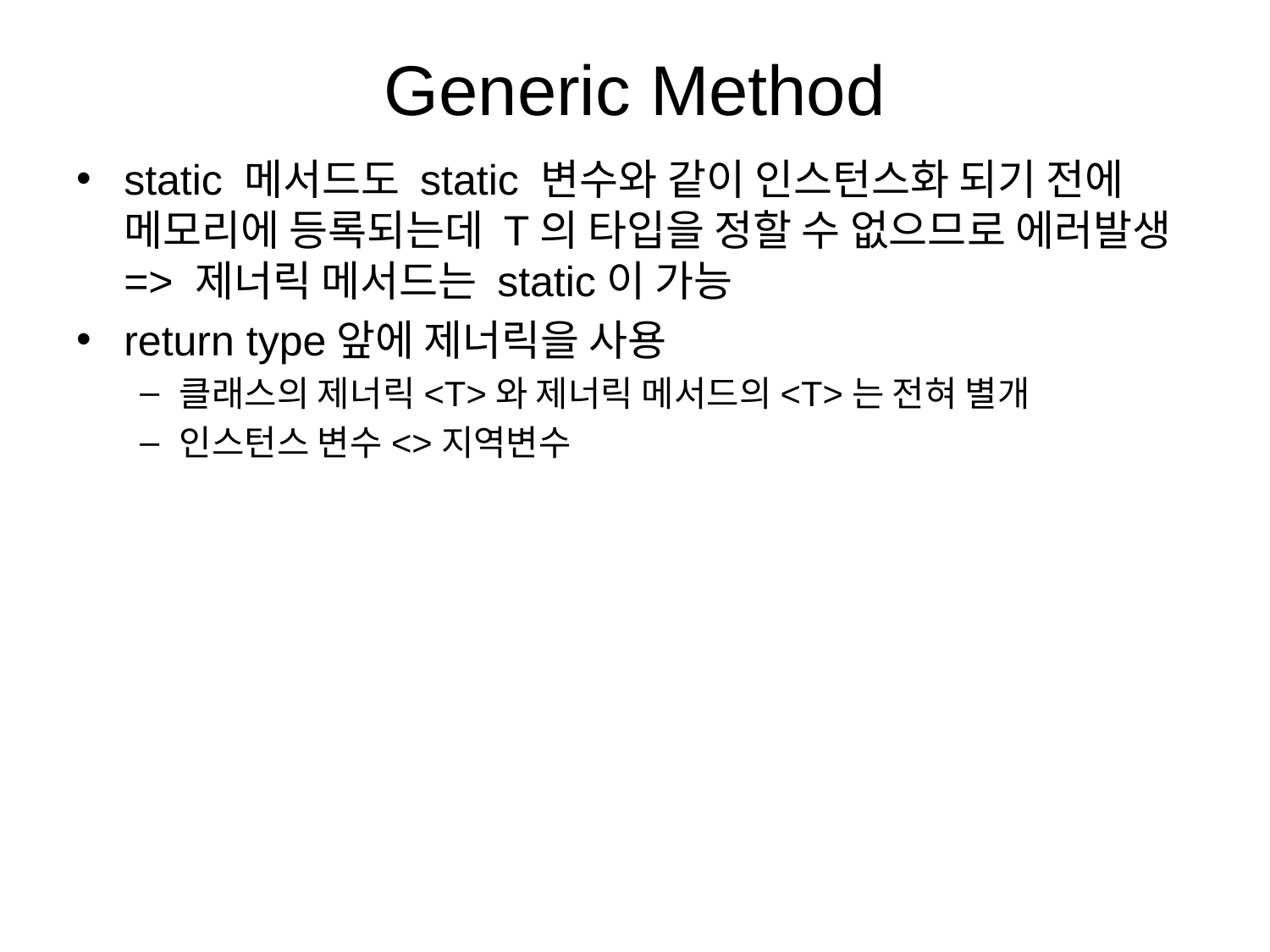

# Generic Method
static 메서드도 static 변수와 같이 인스턴스화 되기 전에 메모리에 등록되는데 T의 타입을 정할 수 없으므로 에러발생 => 제너릭 메서드는 static이 가능
return type앞에 제너릭을 사용
클래스의 제너릭<T>와 제너릭 메서드의<T>는 전혀 별개
인스턴스 변수<>지역변수